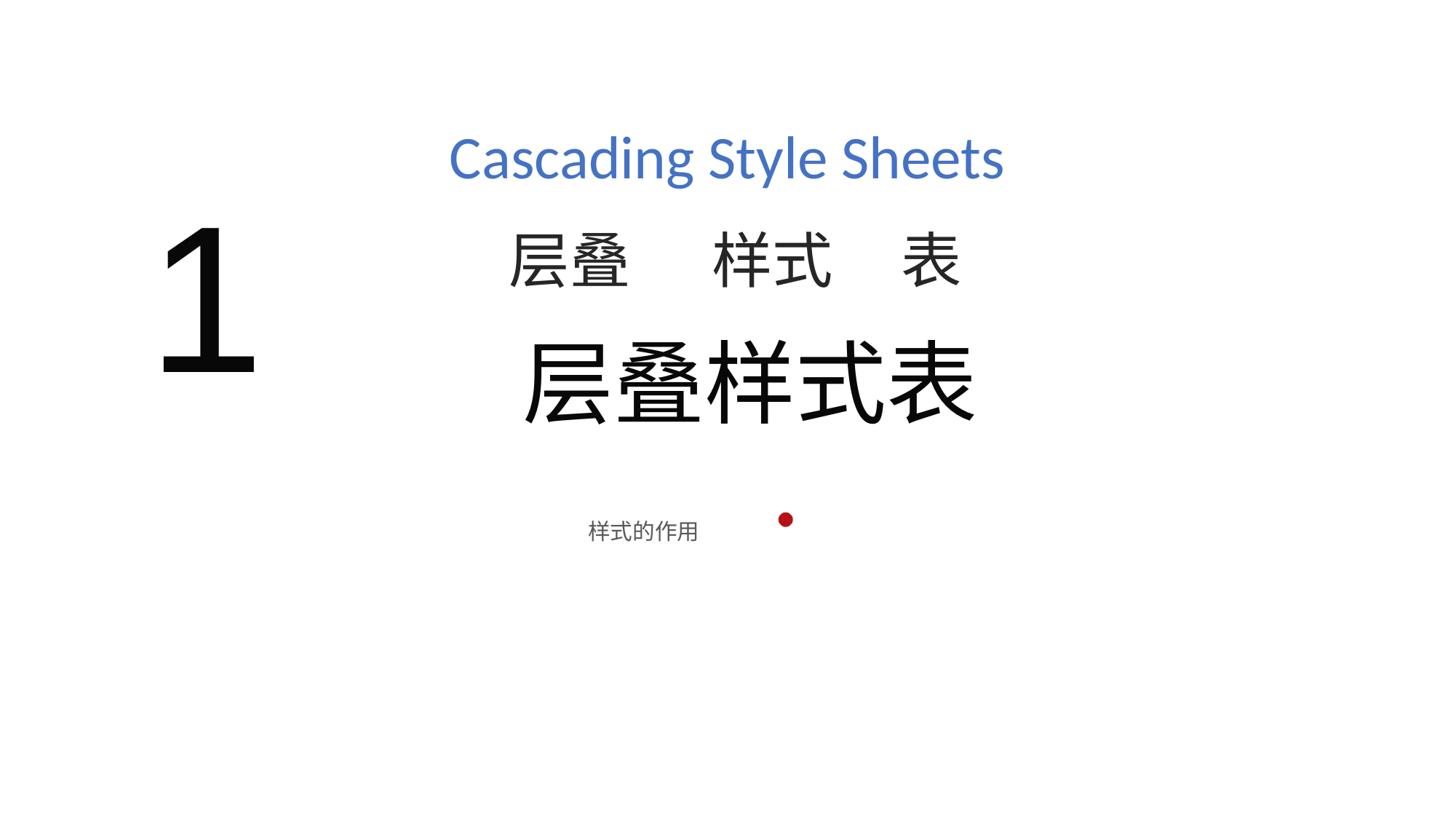

Cascading Style Sheets
1
层叠      样式     表
层叠样式表

样式的作用